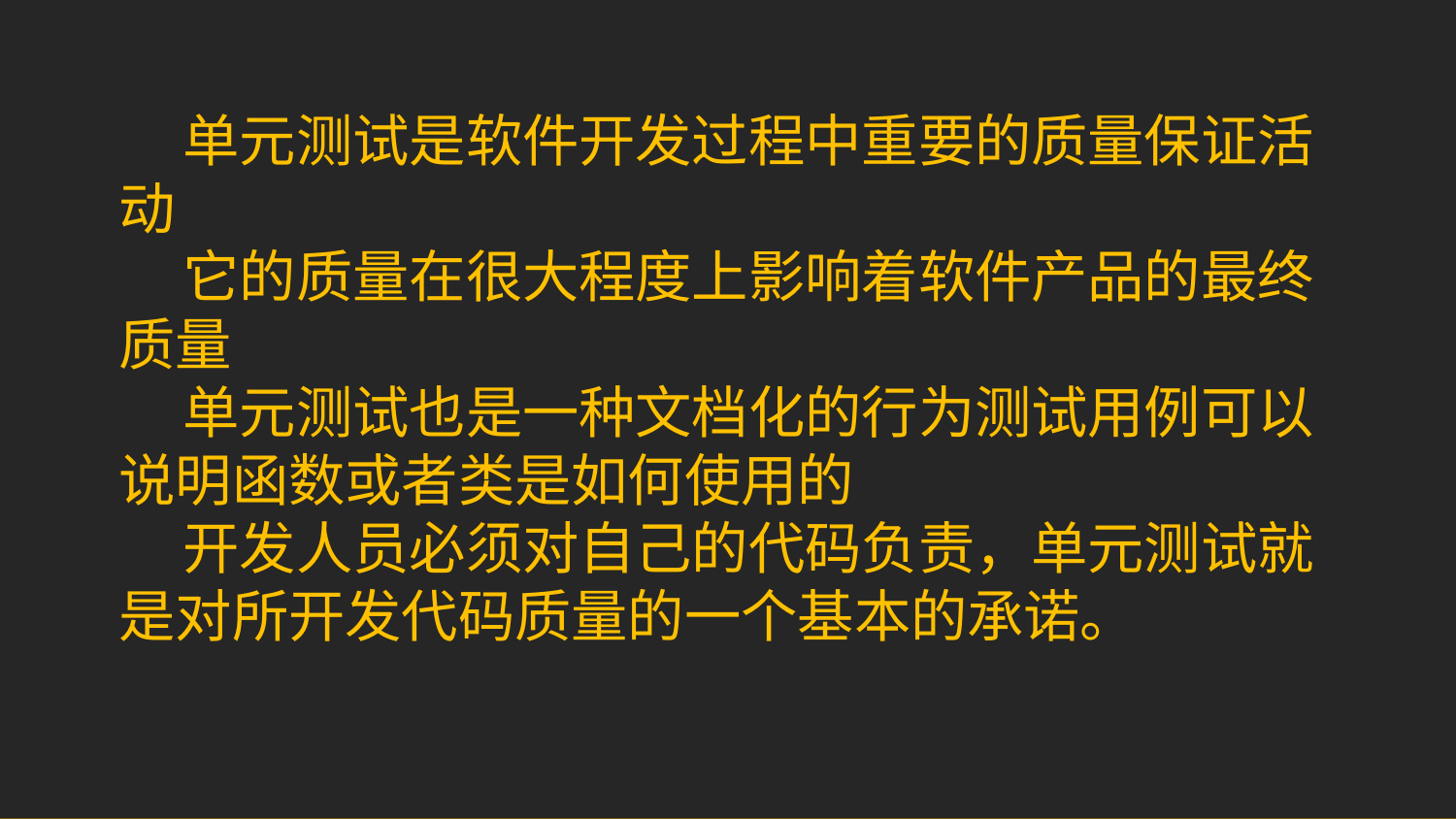

单元测试是软件开发过程中重要的质量保证活动
    它的质量在很大程度上影响着软件产品的最终质量
    单元测试也是一种文档化的行为测试用例可以说明函数或者类是如何使用的
    开发人员必须对自己的代码负责，单元测试就是对所开发代码质量的一个基本的承诺。